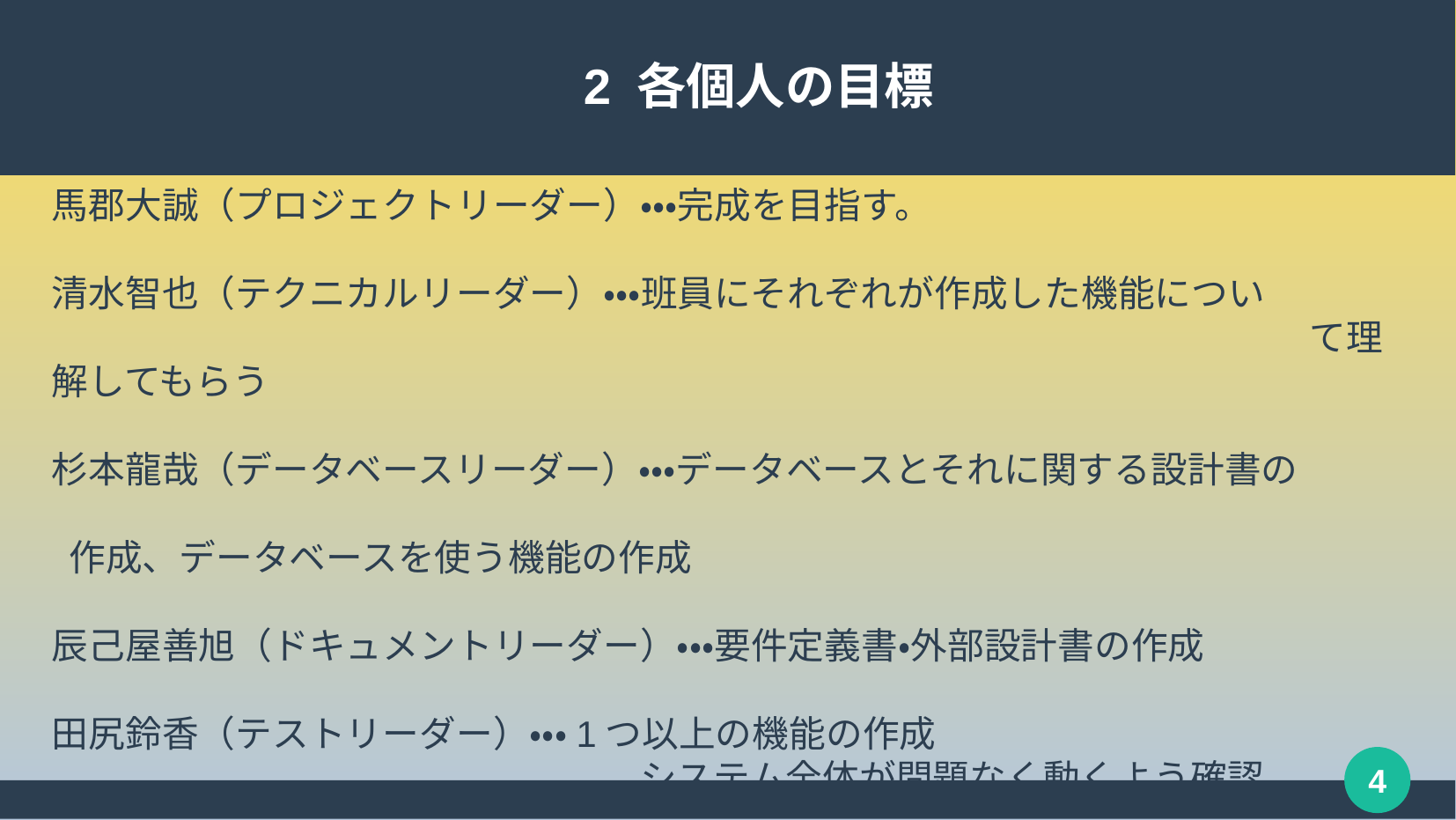

# 2 各個人の目標
馬郡大誠（プロジェクトリーダー）・・・完成を目指す。

清水智也（テクニカルリーダー）・・・班員にそれぞれが作成した機能につい										　    て理解してもらう

杉本龍哉（データベースリーダー）・・・データベースとそれに関する設計書の
										     作成、データベースを使う機能の作成

辰己屋善旭（ドキュメントリーダー）・・・要件定義書・外部設計書の作成

田尻鈴香（テストリーダー）・・・1つ以上の機能の作成
　　　　　　　　　　　　　　　　システム全体が問題なく動くよう確認